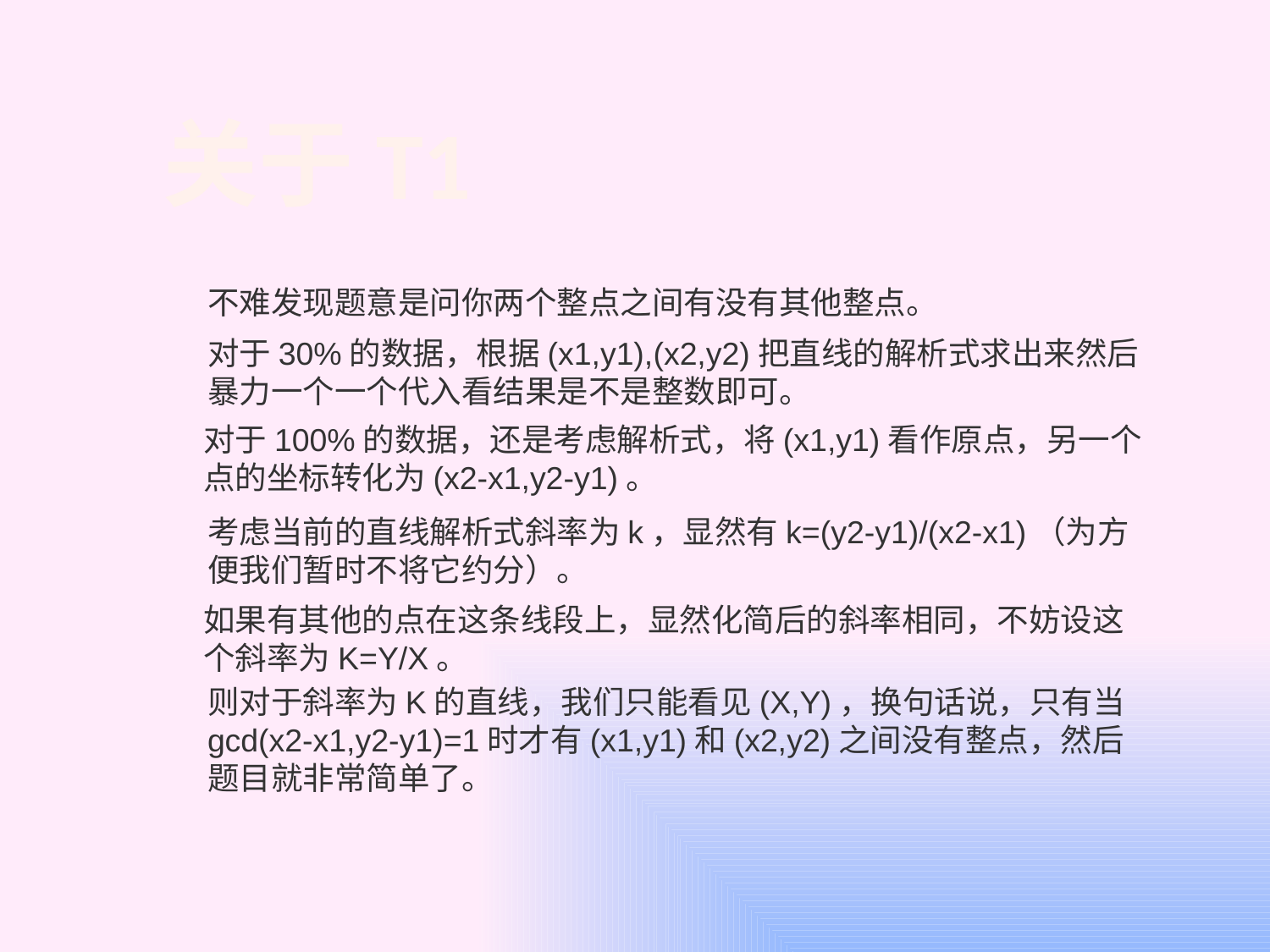

关于T1
不难发现题意是问你两个整点之间有没有其他整点。
对于30%的数据，根据(x1,y1),(x2,y2)把直线的解析式求出来然后暴力一个一个代入看结果是不是整数即可。
对于100%的数据，还是考虑解析式，将(x1,y1)看作原点，另一个点的坐标转化为(x2-x1,y2-y1)。
考虑当前的直线解析式斜率为k，显然有k=(y2-y1)/(x2-x1)（为方便我们暂时不将它约分）。
如果有其他的点在这条线段上，显然化简后的斜率相同，不妨设这个斜率为K=Y/X。
则对于斜率为K的直线，我们只能看见(X,Y)，换句话说，只有当gcd(x2-x1,y2-y1)=1时才有(x1,y1)和(x2,y2)之间没有整点，然后题目就非常简单了。